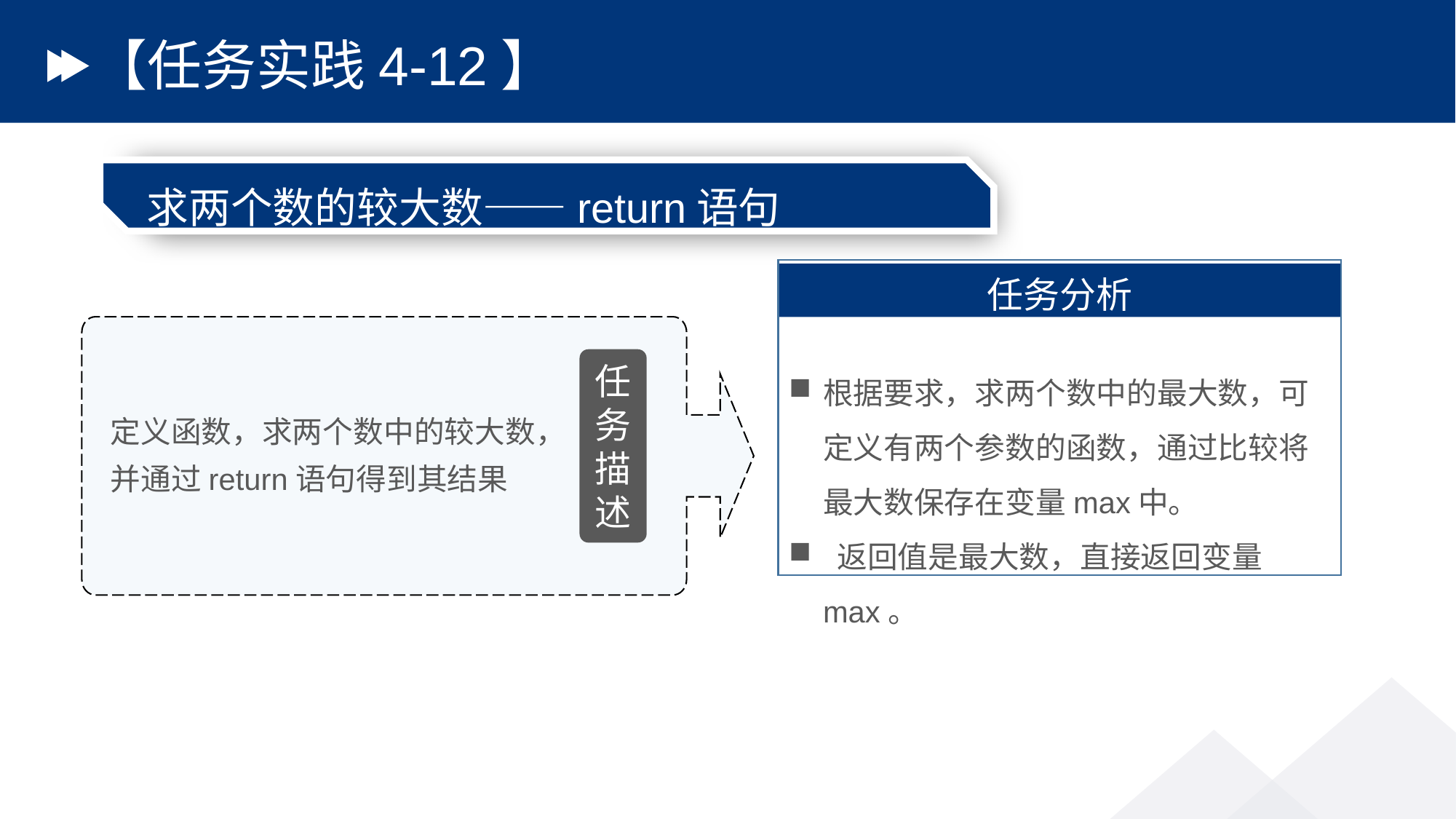

# 【任务实践4-12】
求两个数的较大数——return语句

任务分析
根据要求，求两个数中的最大数，可定义有两个参数的函数，通过比较将最大数保存在变量max中。
 返回值是最大数，直接返回变量max。

任务描述
定义函数，求两个数中的较大数，并通过return语句得到其结果